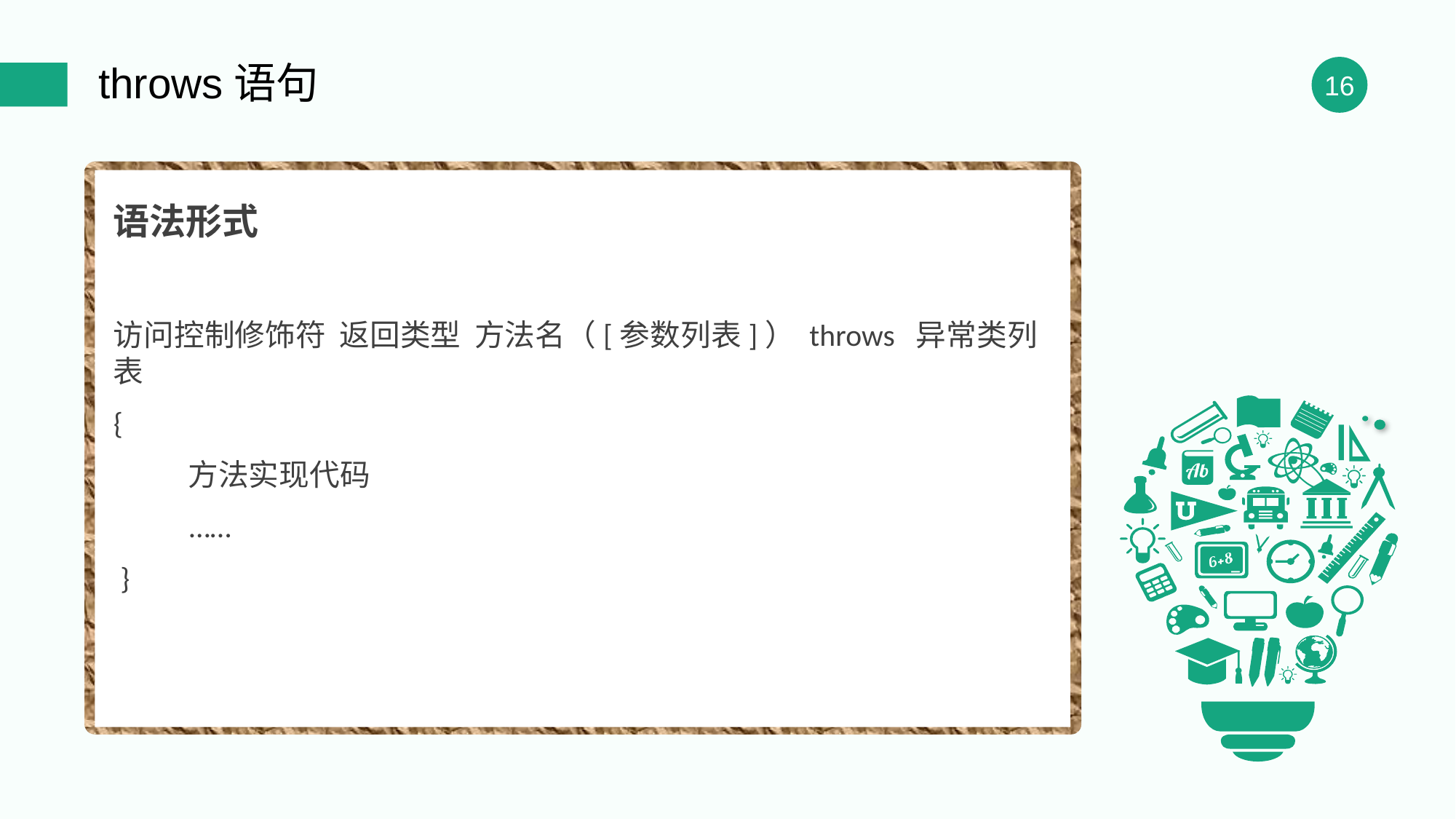

throws语句

语法形式

访问控制修饰符  返回类型  方法名（[参数列表]） throws  异常类列表
{
          方法实现代码
           ……
 }